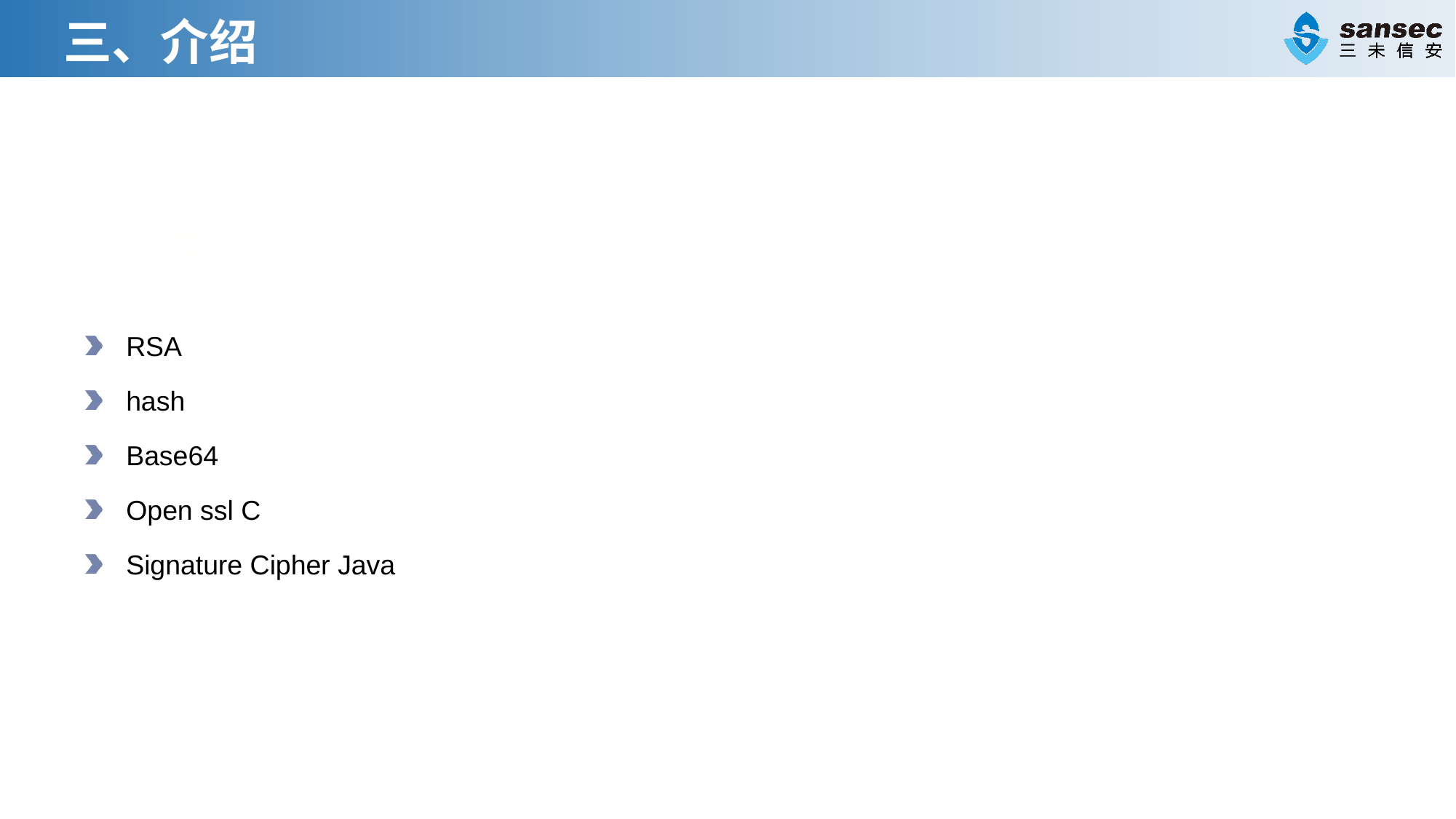

# 三、介绍
算法
RSA
hash
Base64
Open ssl C
Signature Cipher Java